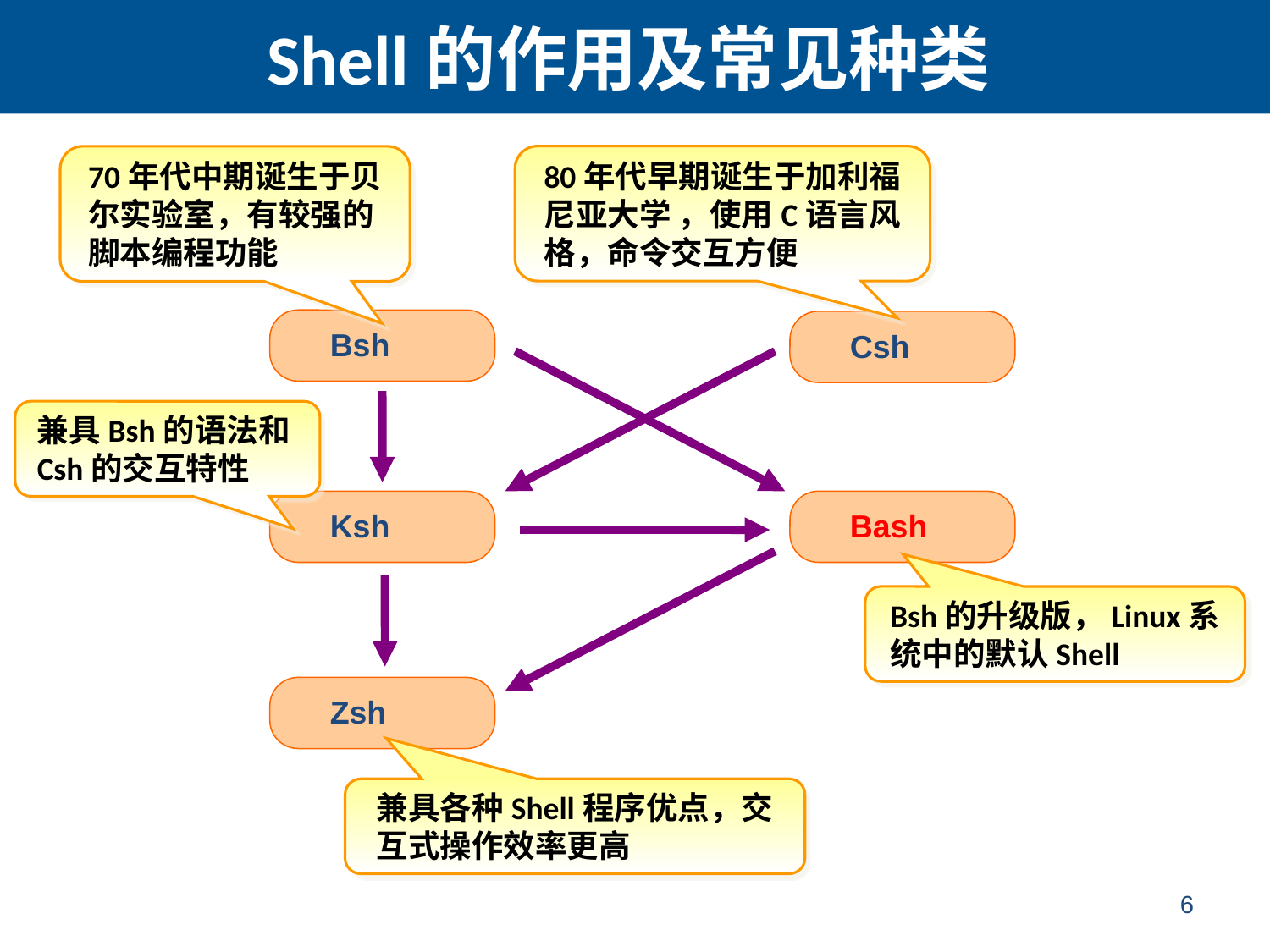

# Shell的作用及常见种类
80年代早期诞生于加利福尼亚大学 ，使用C语言风格，命令交互方便
70年代中期诞生于贝尔实验室，有较强的脚本编程功能

Bsh

Csh

Ksh

Bash

Zsh
兼具Bsh的语法和Csh的交互特性
Bsh的升级版，Linux系统中的默认Shell
兼具各种Shell程序优点，交互式操作效率更高
6